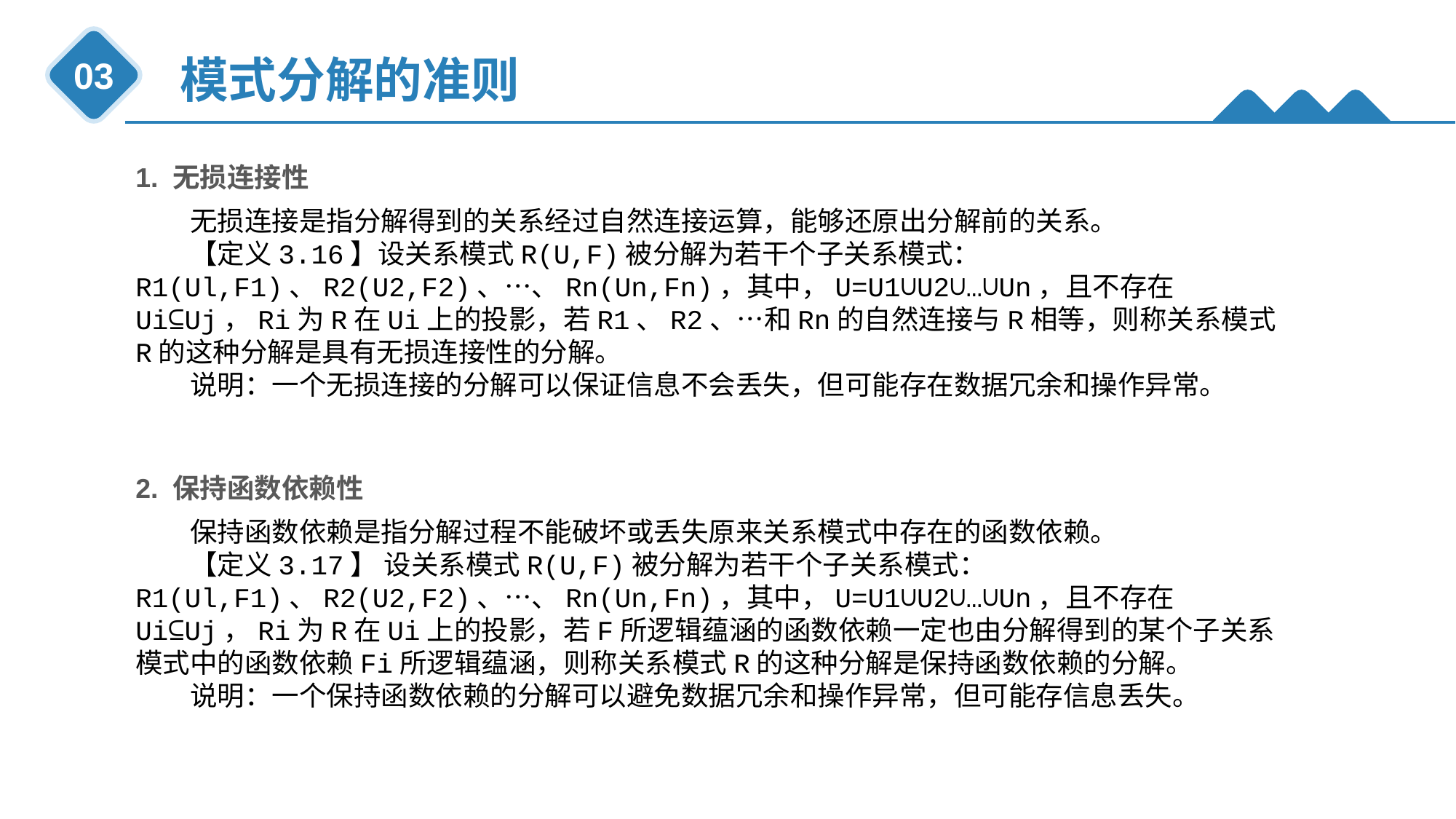

模式分解的准则
03

1. 无损连接性
无损连接是指分解得到的关系经过自然连接运算，能够还原出分解前的关系。
【定义3.16】设关系模式R(U,F)被分解为若干个子关系模式：R1(Ul,F1)、R2(U2,F2)、…、Rn(Un,Fn)，其中，U=U1∪U2∪…∪Un，且不存在Ui⊆Uj，Ri为R在Ui上的投影，若R1、R2、…和Rn的自然连接与R相等，则称关系模式R的这种分解是具有无损连接性的分解。
说明：一个无损连接的分解可以保证信息不会丢失，但可能存在数据冗余和操作异常。
2. 保持函数依赖性
保持函数依赖是指分解过程不能破坏或丢失原来关系模式中存在的函数依赖。
【定义3.17】 设关系模式R(U,F)被分解为若干个子关系模式：R1(Ul,F1)、R2(U2,F2)、…、Rn(Un,Fn)，其中，U=U1∪U2∪…∪Un，且不存在Ui⊆Uj，Ri为R在Ui上的投影，若F所逻辑蕴涵的函数依赖一定也由分解得到的某个子关系模式中的函数依赖Fi所逻辑蕴涵，则称关系模式R的这种分解是保持函数依赖的分解。
说明：一个保持函数依赖的分解可以避免数据冗余和操作异常，但可能存信息丢失。